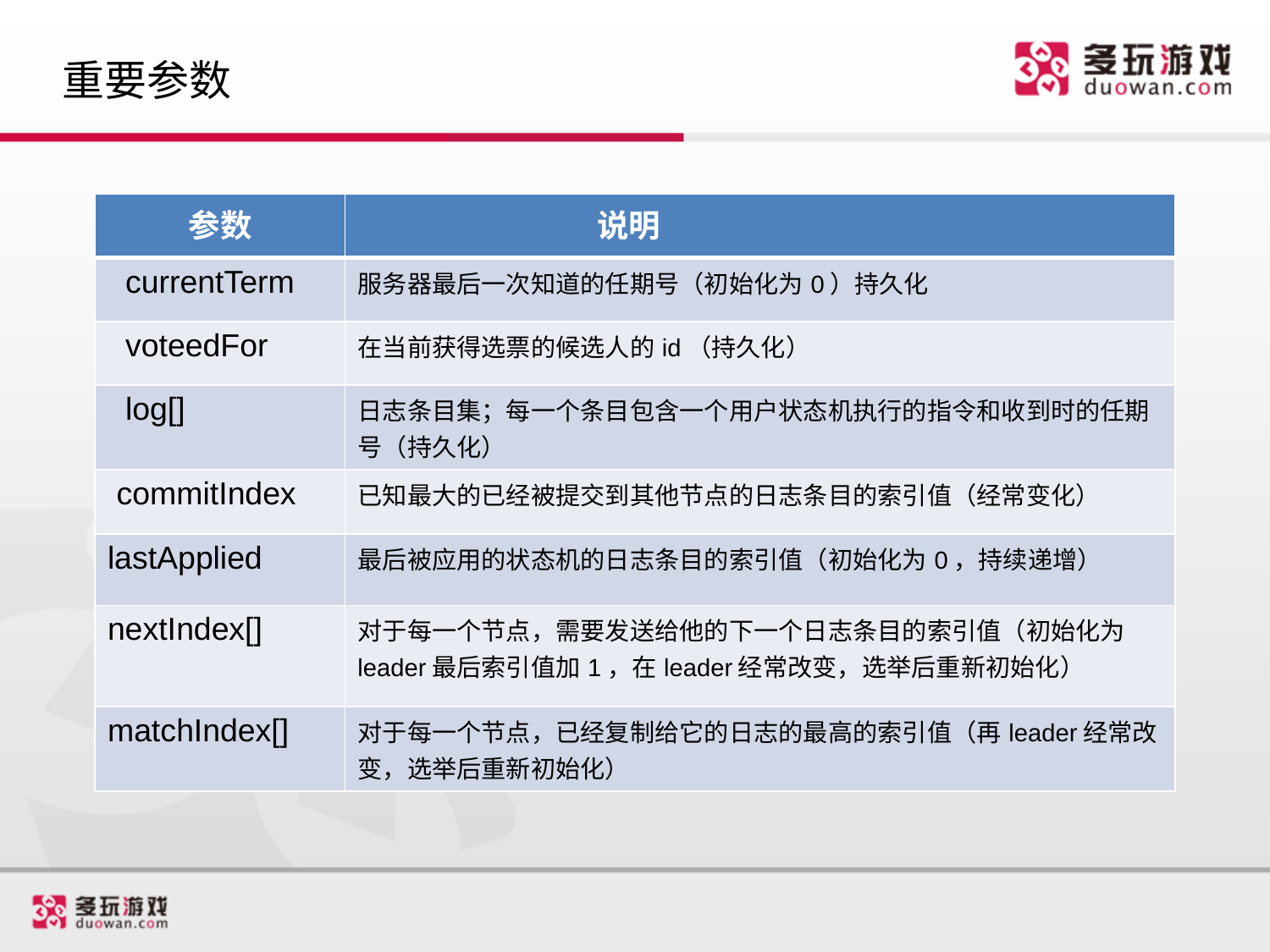

# 重要参数
| 参数 | 说明 |
| --- | --- |
| currentTerm | 服务器最后一次知道的任期号（初始化为0）持久化 |
| voteedFor | 在当前获得选票的候选人的id（持久化） |
| log[] | 日志条目集；每一个条目包含一个用户状态机执行的指令和收到时的任期号（持久化） |
| commitIndex | 已知最大的已经被提交到其他节点的日志条目的索引值（经常变化） |
| lastApplied | 最后被应用的状态机的日志条目的索引值（初始化为0，持续递增） |
| nextIndex[] | 对于每一个节点，需要发送给他的下一个日志条目的索引值（初始化为leader最后索引值加1，在leader经常改变，选举后重新初始化） |
| matchIndex[] | 对于每一个节点，已经复制给它的日志的最高的索引值（再leader经常改变，选举后重新初始化） |